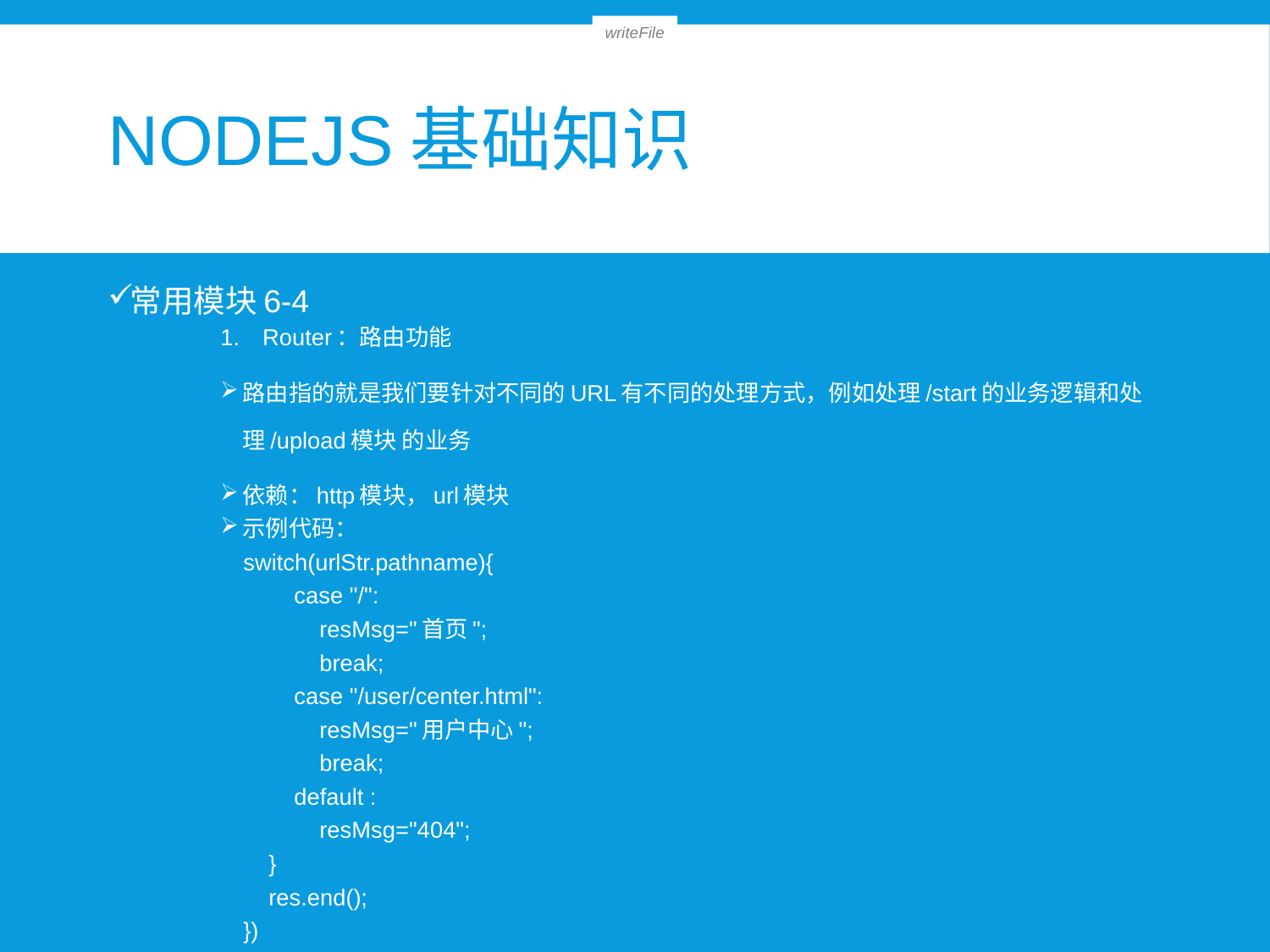

writeFile
# Nodejs基础知识
常用模块6-4
Router：路由功能
路由指的就是我们要针对不同的URL有不同的处理方式，例如处理/start的业务逻辑和处理/upload模块 的业务
依赖：http模块，url模块
示例代码：
switch(urlStr.pathname){
        case "/":
            resMsg="首页";
            break;
        case "/user/center.html":
            resMsg="用户中心";
            break;
        default :
            resMsg="404";
    }
    res.end();
})